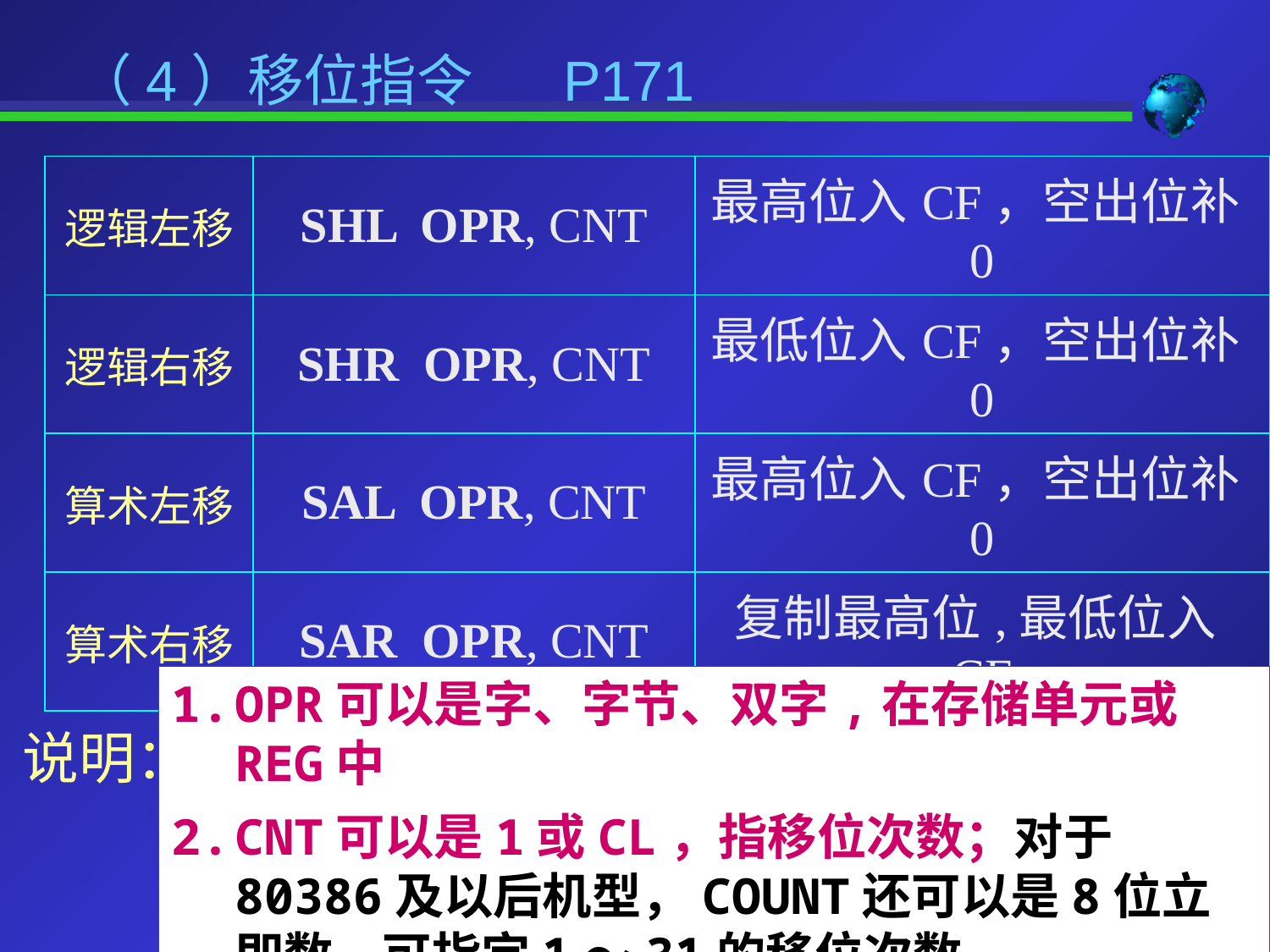

# （4）移位指令      P171
| 逻辑左移 | SHL OPR, CNT | 最高位入CF，空出位补0 |
| --- | --- | --- |
| 逻辑右移 | SHR OPR, CNT | 最低位入CF，空出位补0 |
| 算术左移 | SAL OPR, CNT | 最高位入CF，空出位补0 |
| 算术右移 | SAR OPR, CNT | 复制最高位,最低位入CF |
OPR可以是字、字节、双字,在存储单元或REG中
CNT可以是1或CL，指移位次数；对于80386及以后机型，COUNT还可以是8位立即数，可指定1～31的移位次数。
说明：
63